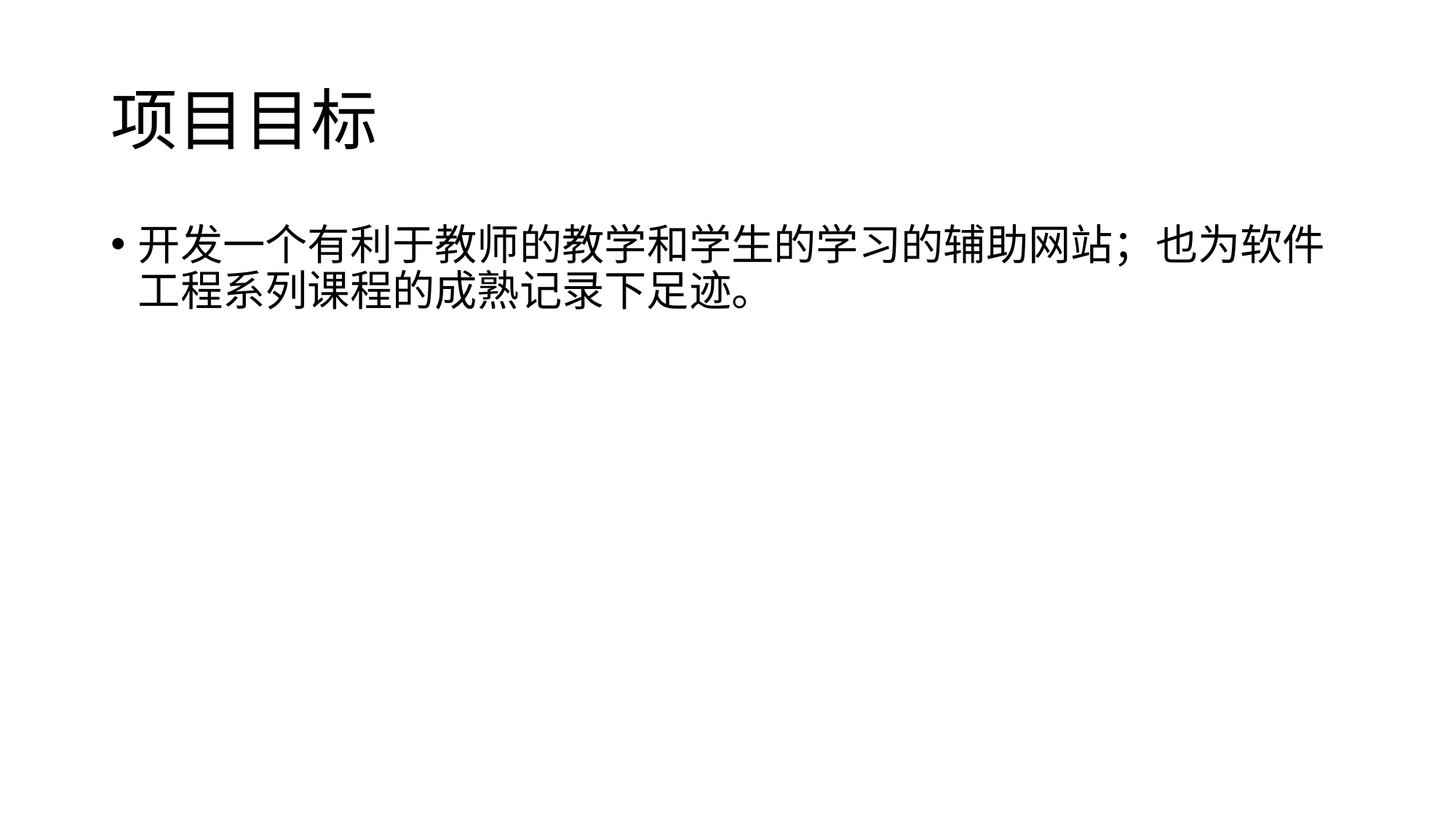

# 项目目标
开发一个有利于教师的教学和学生的学习的辅助网站；也为软件工程系列课程的成熟记录下足迹。